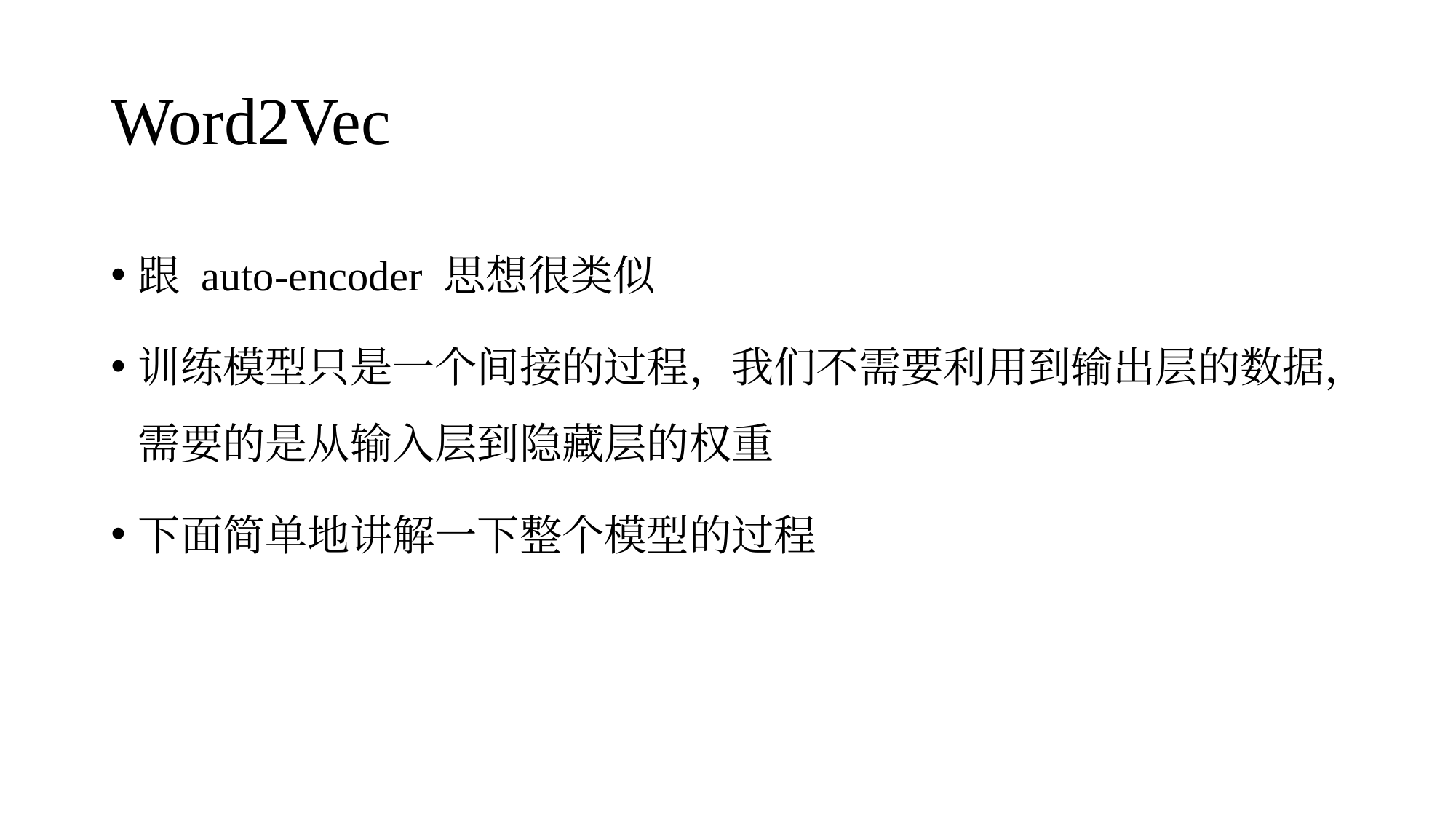

# Word2Vec
跟 auto-encoder 思想很类似
训练模型只是一个间接的过程，我们不需要利用到输出层的数据，需要的是从输入层到隐藏层的权重
下面简单地讲解一下整个模型的过程